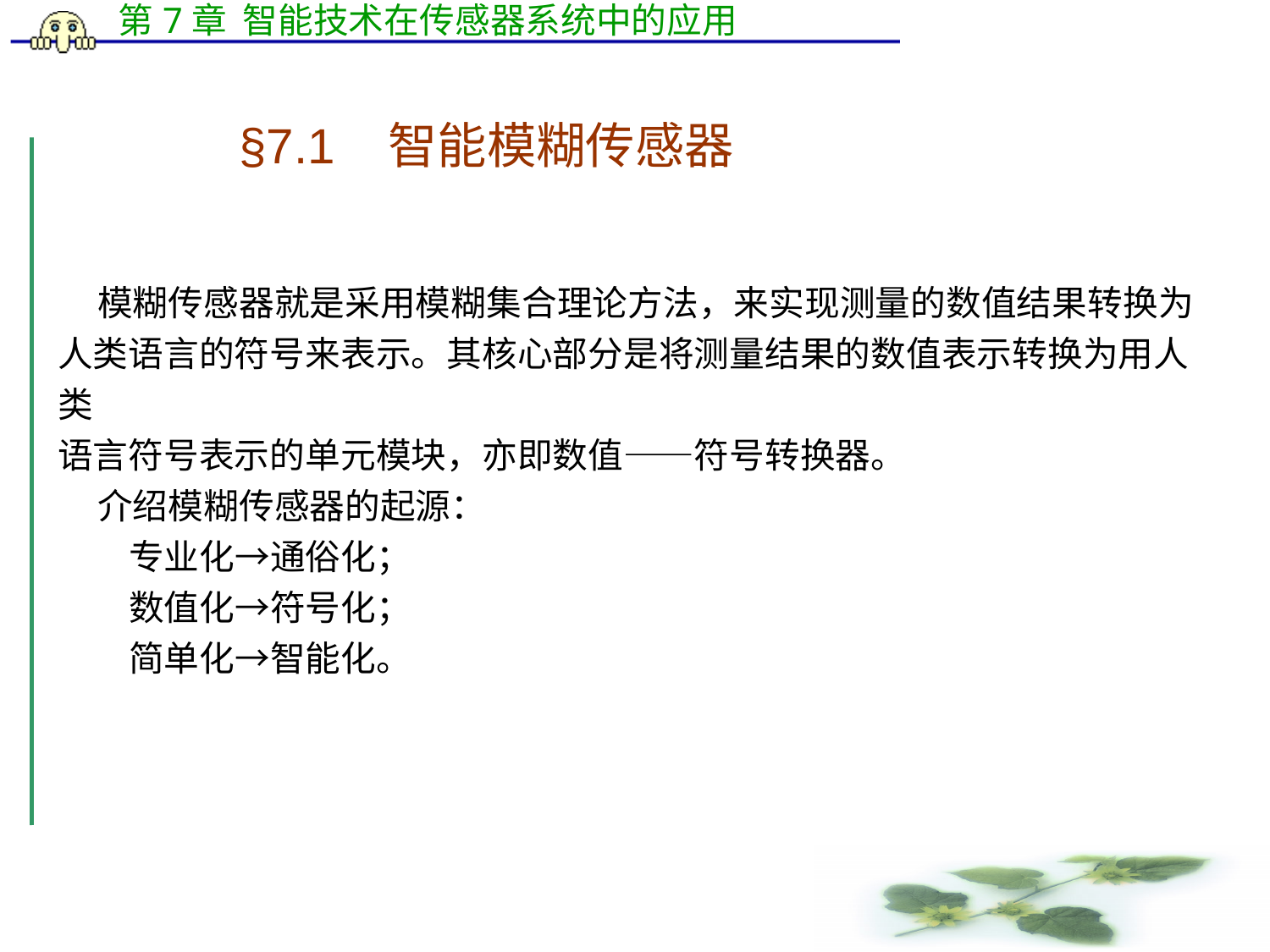

§7.1   智能模糊传感器
    模糊传感器就是采用模糊集合理论方法，来实现测量的数值结果转换为
人类语言的符号来表示。其核心部分是将测量结果的数值表示转换为用人类
语言符号表示的单元模块，亦即数值——符号转换器。
    介绍模糊传感器的起源：
        专业化→通俗化；
        数值化→符号化；
        简单化→智能化。